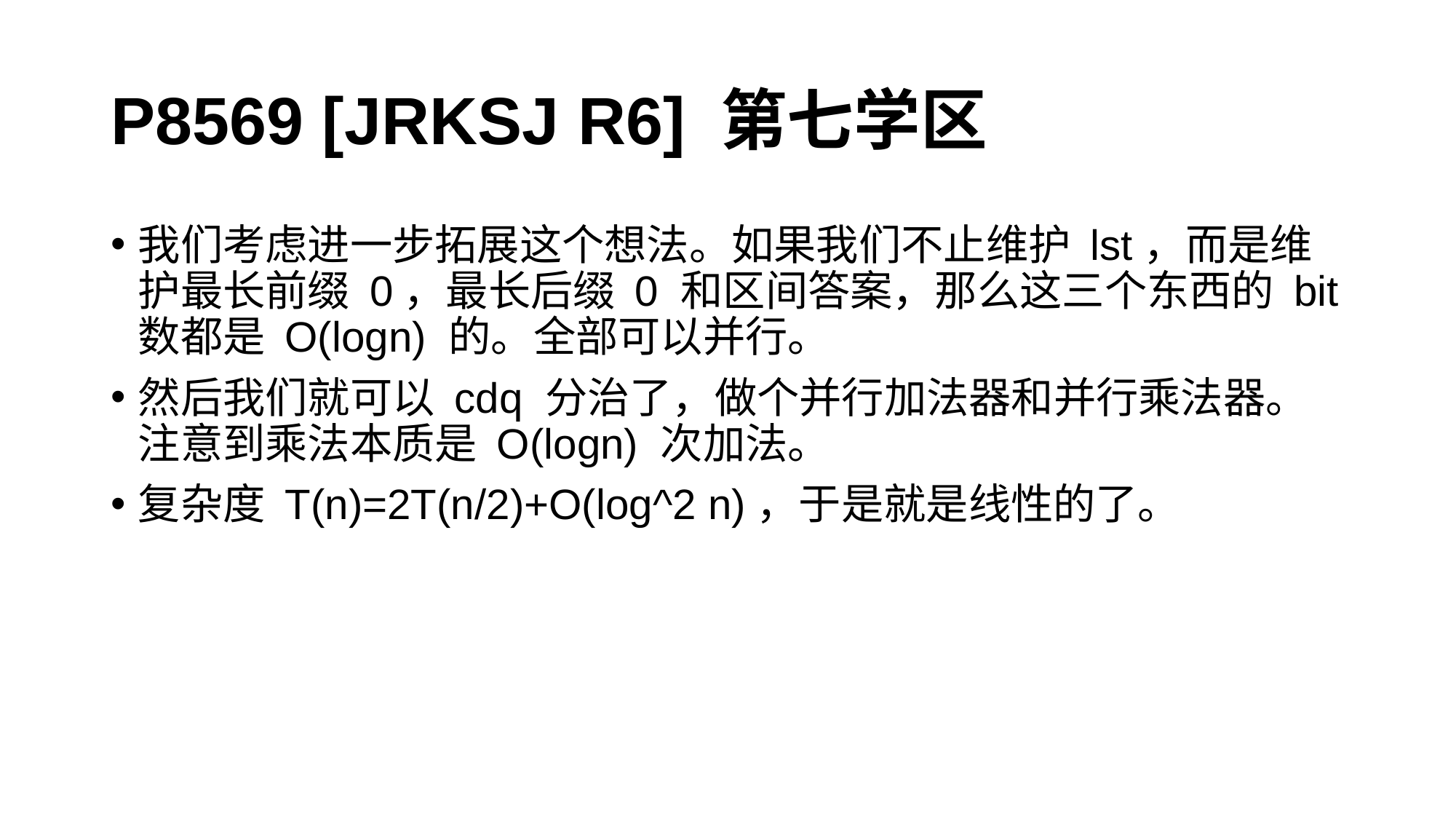

# P8569 [JRKSJ R6] 第七学区
我们考虑进一步拓展这个想法。如果我们不止维护 lst，而是维护最长前缀 0，最长后缀 0 和区间答案，那么这三个东西的 bit 数都是 O(logn) 的。全部可以并行。
然后我们就可以 cdq 分治了，做个并行加法器和并行乘法器。注意到乘法本质是 O(logn) 次加法。
复杂度 T(n)=2T(n/2)+O(log^2 n)，于是就是线性的了。